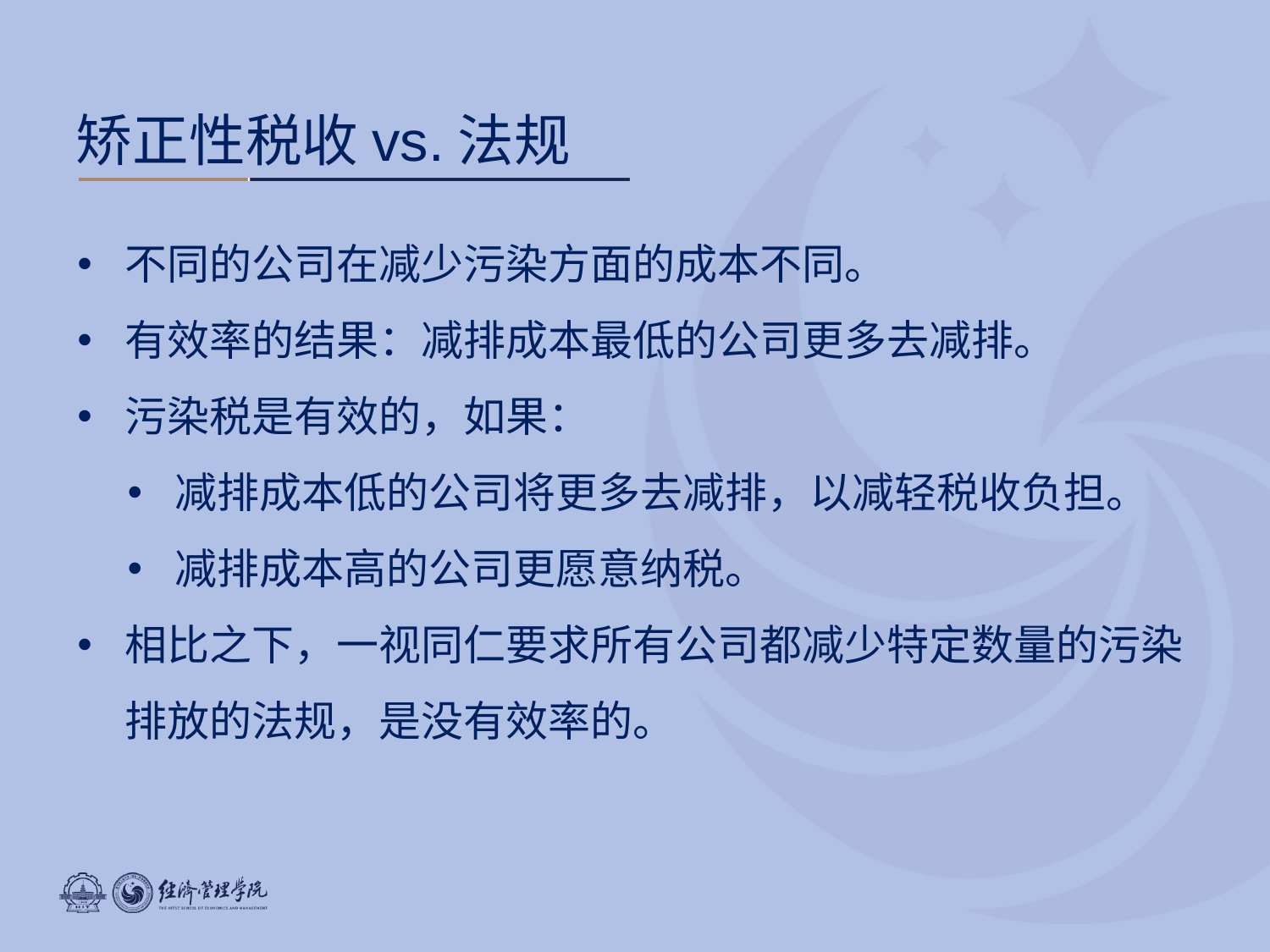

# 矫正性税收vs.法规
不同的公司在减少污染方面的成本不同。
有效率的结果：减排成本最低的公司更多去减排。
污染税是有效的，如果：
减排成本低的公司将更多去减排，以减轻税收负担。
减排成本高的公司更愿意纳税。
相比之下，一视同仁要求所有公司都减少特定数量的污染排放的法规，是没有效率的。